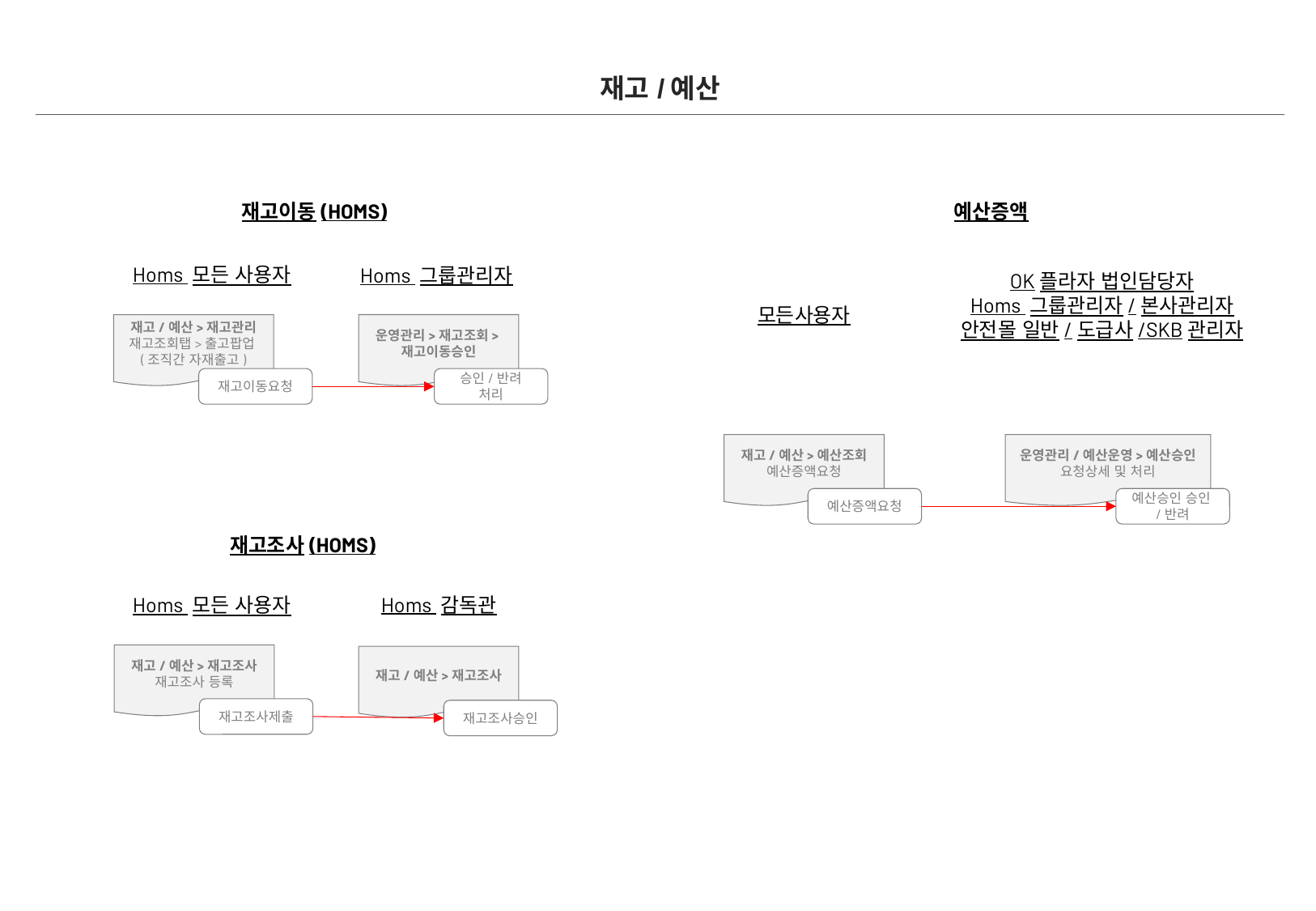

| 재고/예산 |
| --- |
|  |
재고이동(HOMS)
예산증액
Homs 모든 사용자
Homs 그룹관리자
OK플라자 법인담당자
Homs 그룹관리자/본사관리자
안전몰 일반/도급사/SKB관리자
모든사용자
운영관리>재고조회>재고이동승인
재고/예산>재고관리
재고조회탭>출고팝업(조직간 자재출고)
승인/반려 처리
재고이동요청
재고/예산>예산조회
예산증액요청
운영관리/예산운영>예산승인
요청상세 및 처리
예산증액요청
예산승인 승인/반려
재고조사(HOMS)
Homs 감독관
Homs 모든 사용자
재고/예산>재고조사
재고조사 등록
재고/예산>재고조사
재고조사제출
재고조사승인